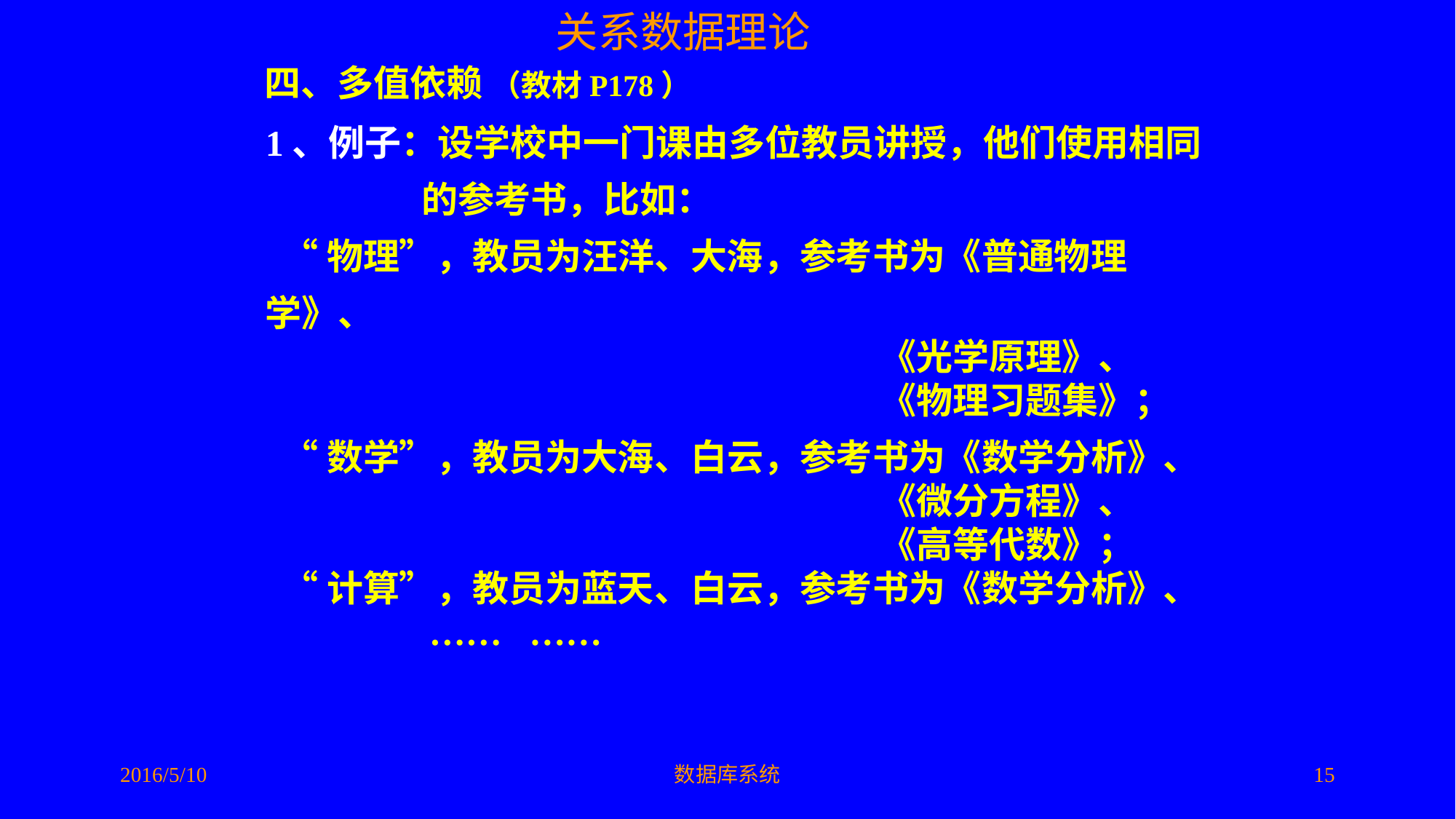

四、多值依赖 （教材P178）
1、例子：设学校中一门课由多位教员讲授，他们使用相同
                  的参考书，比如：
  “物理”，教员为汪洋、大海，参考书为《普通物理学》、
                                                                          《光学原理》、
                                                                          《物理习题集》；
  “数学”，教员为大海、白云，参考书为《数学分析》、
                                                                          《微分方程》、
                                                                          《高等代数》；
  “计算”，教员为蓝天、白云，参考书为《数学分析》、
                  ……   ……
2016/5/10
数据库系统
15